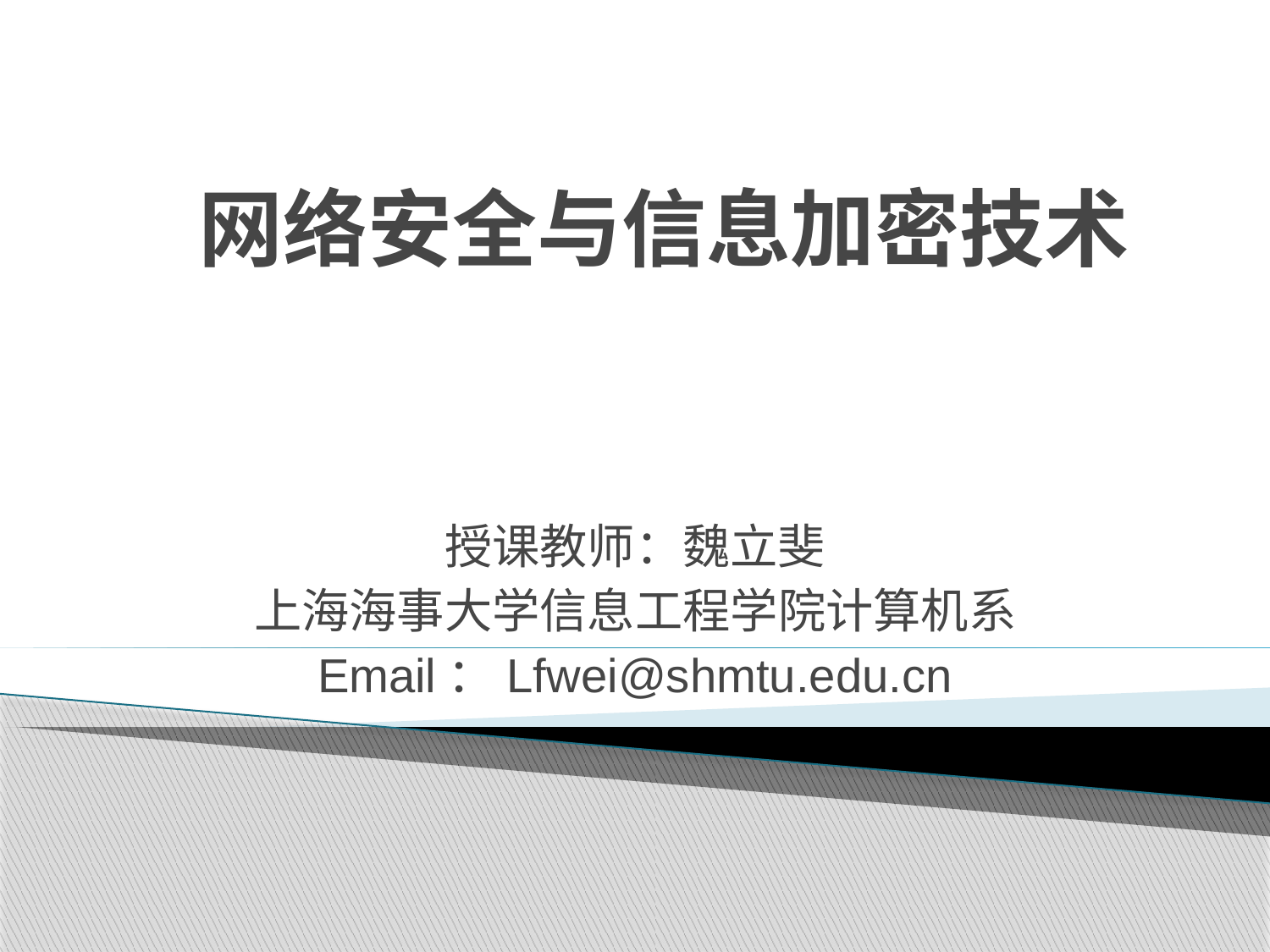

# 网络安全与信息加密技术

授课教师：魏立斐
上海海事大学信息工程学院计算机系
Email：Lfwei@shmtu.edu.cn